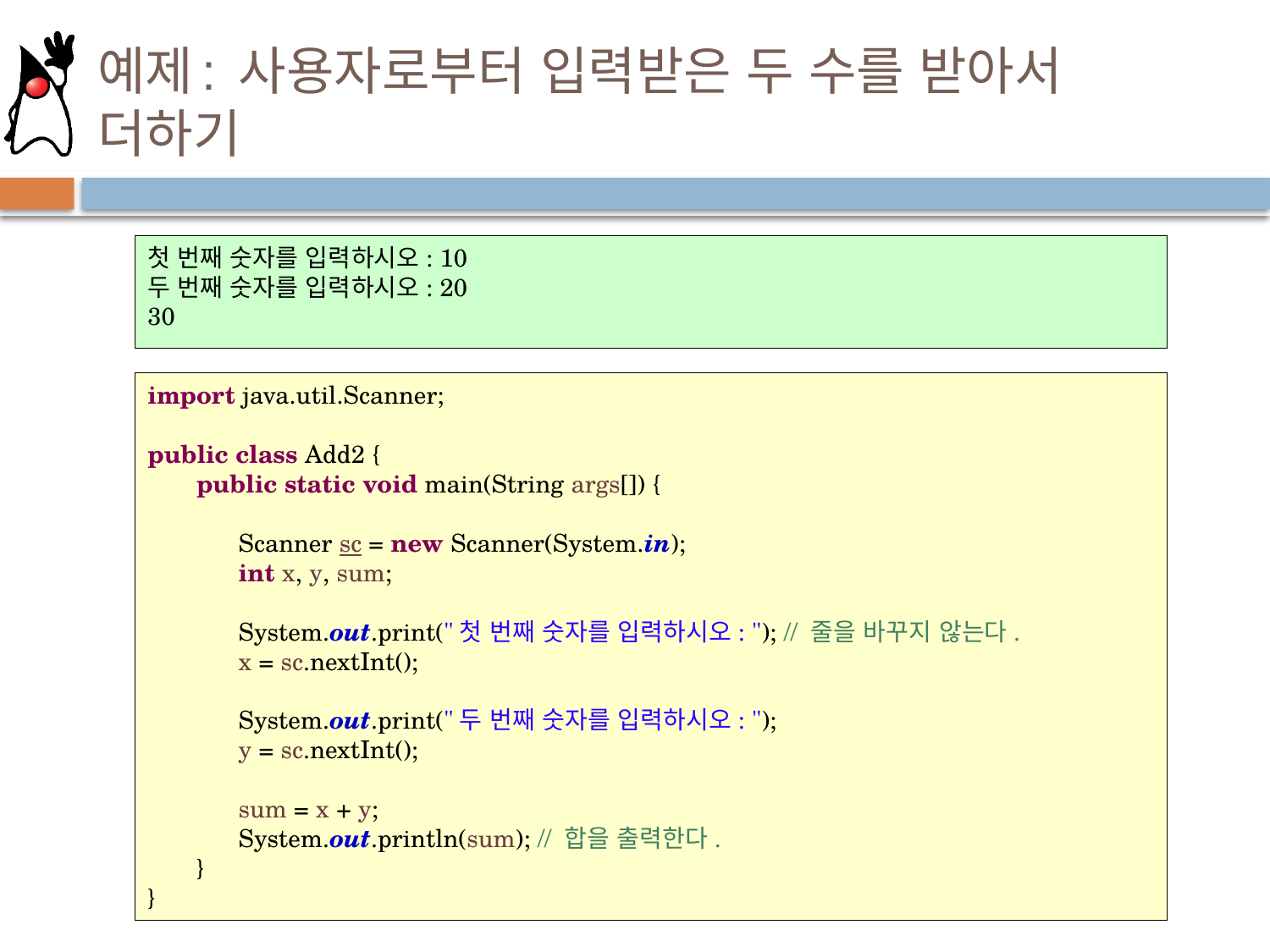

# 예제: 사용자로부터 입력받은 두 수를 받아서 더하기
첫 번째 숫자를 입력하시오: 10
두 번째 숫자를 입력하시오: 20
30
import java.util.Scanner;

public class Add2 {
       public static void main(String args[]) {

             Scanner sc = new Scanner(System.in);
             int x, y, sum;

             System.out.print("첫 번째 숫자를 입력하시오: "); // 줄을 바꾸지 않는다.
             x = sc.nextInt();

             System.out.print("두 번째 숫자를 입력하시오: ");
             y = sc.nextInt();

             sum = x + y;
             System.out.println(sum); // 합을 출력한다.
       }
}